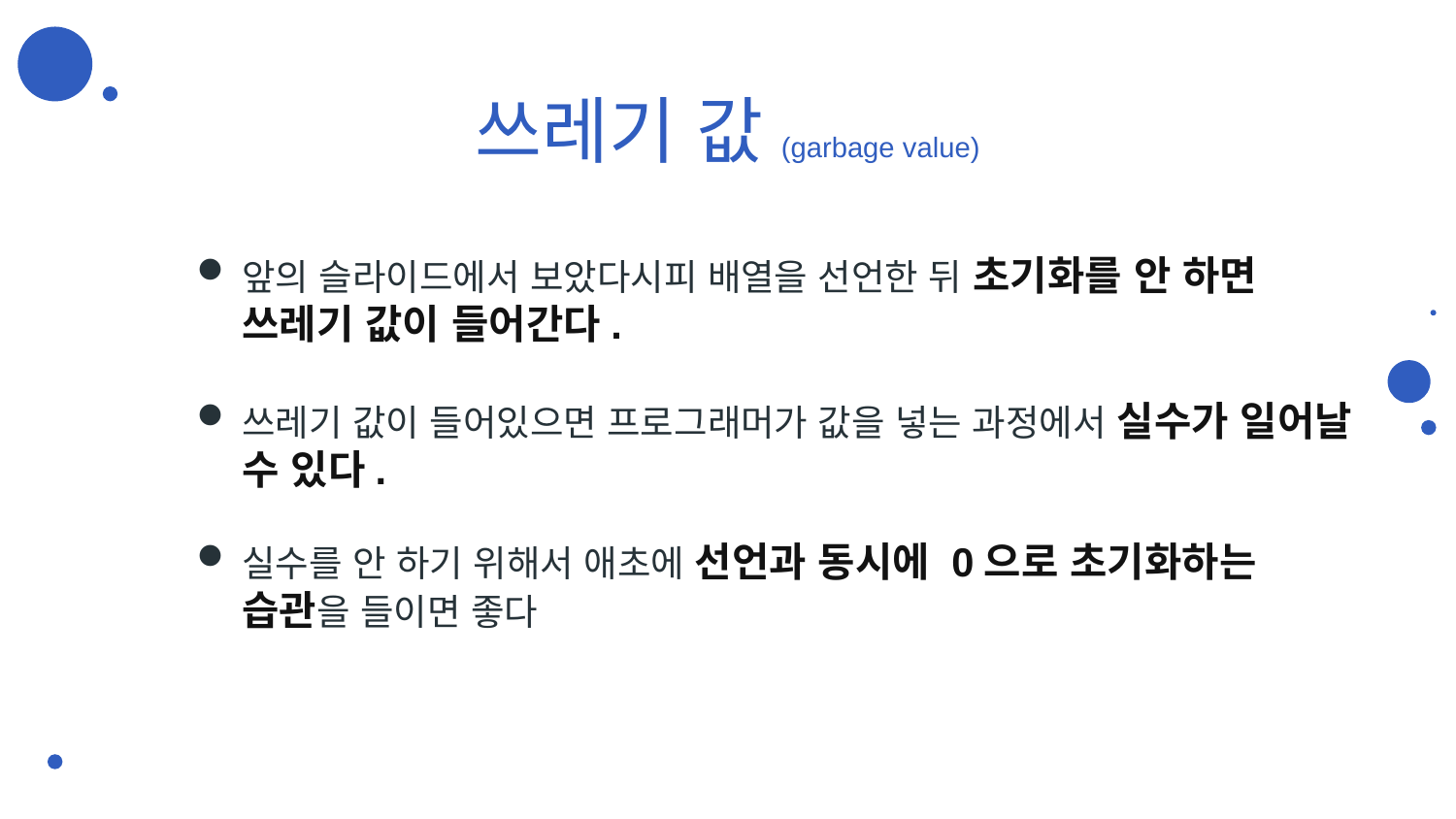

# 쓰레기 값(garbage value)
앞의 슬라이드에서 보았다시피 배열을 선언한 뒤 초기화를 안 하면 쓰레기 값이 들어간다.
쓰레기 값이 들어있으면 프로그래머가 값을 넣는 과정에서 실수가 일어날 수 있다.
실수를 안 하기 위해서 애초에 선언과 동시에 0으로 초기화하는 습관을 들이면 좋다